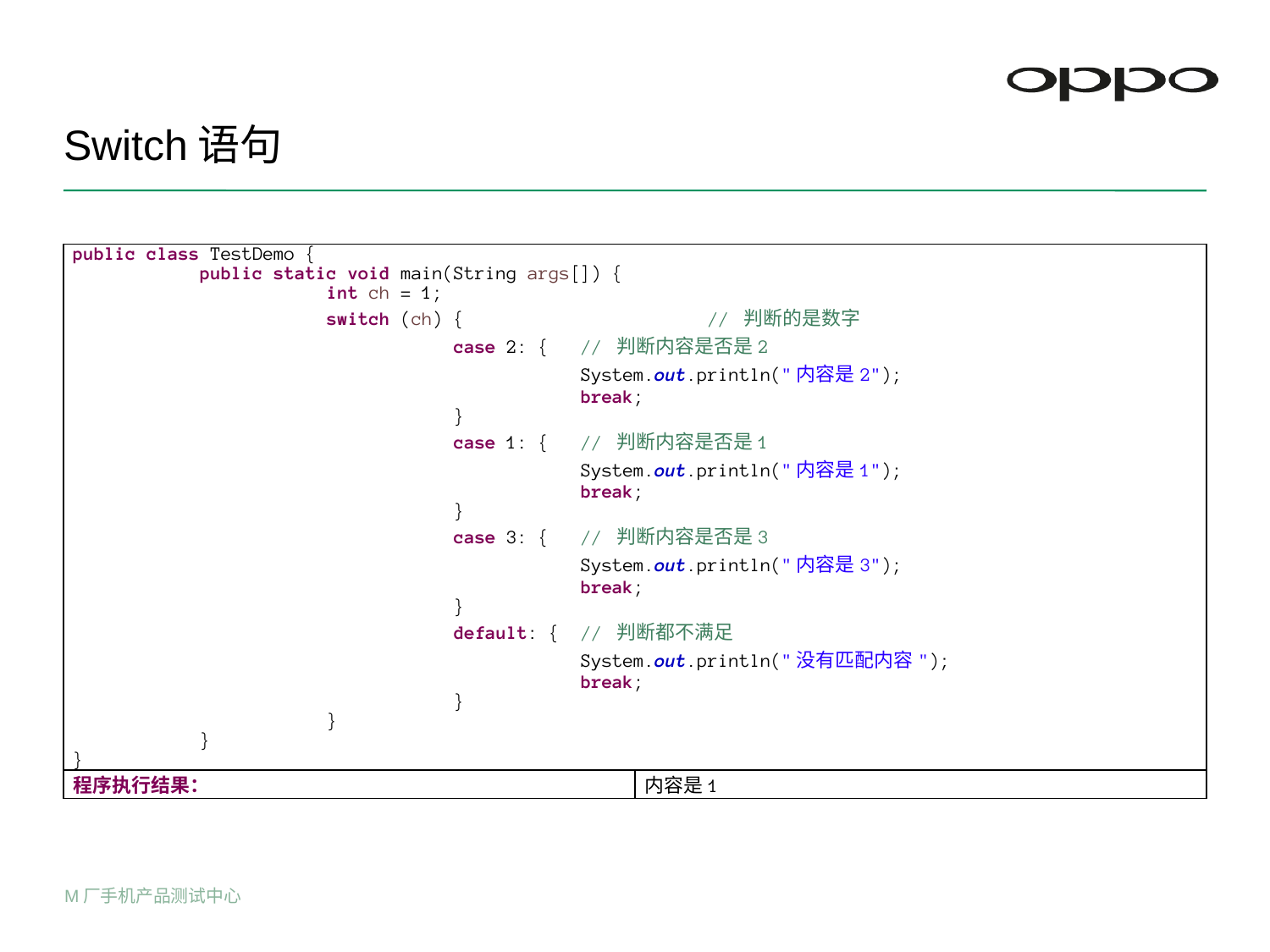

# Switch语句

| public class TestDemo { public static void main(String args[]) { int ch = 1; switch (ch) { // 判断的是数字 case 2: { // 判断内容是否是2 System.out.println("内容是2"); break; } case 1: { // 判断内容是否是1 System.out.println("内容是1"); break; } case 3: { // 判断内容是否是3 System.out.println("内容是3"); break; } default: { // 判断都不满足 System.out.println("没有匹配内容"); break; } } } } |  |
| --- | --- |
| 程序执行结果： | 内容是1 |
M厂手机产品测试中心
17